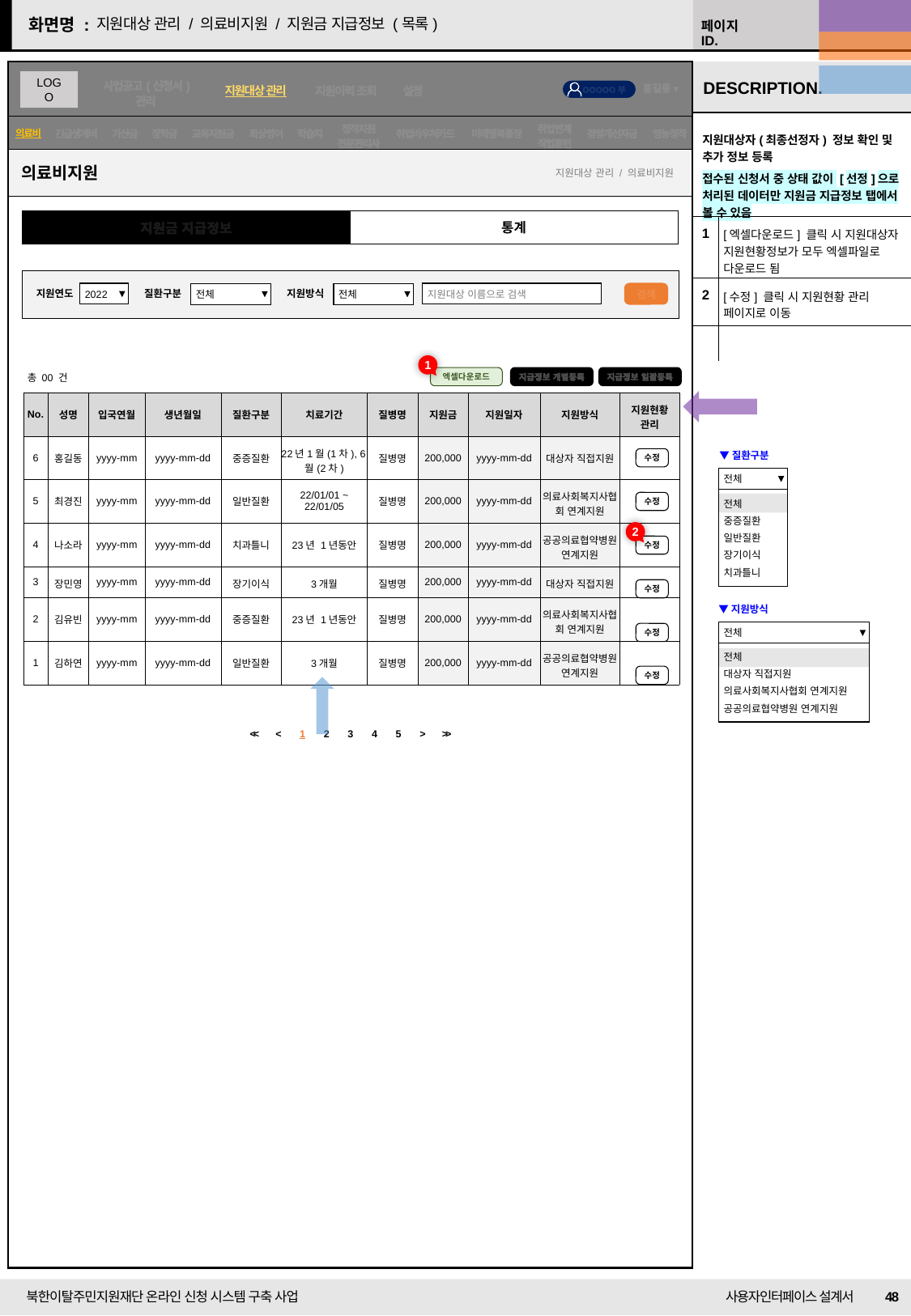

22/09/01 수정
지원대상 관리 / 의료비지원 / 지원금 지급정보 (목록)

22/09/05 수정
22/09/22 수정
의료비
| 지원대상자(최종선정자) 정보 확인 및 추가 정보 등록 접수된 신청서 중 상태 값이 [선정]으로 처리된 데이터만 지원금 지급정보 탭에서 볼 수 있음 |  |
| --- | --- |
| 1 | [엑셀다운로드] 클릭 시 지원대상자 지원현황정보가 모두 엑셀파일로 다운로드 됨 |
| 2 | [수정] 클릭 시 지원현황 관리 페이지로 이동 |
|  |  |
[ 22/09/05 담당자의견 ]
온라인신청시스템 관련해 '의료지원 사업' 업로드 데이터 항목을 아래와 같이 변경하고자 합니다. 일부 배치순서 및 명칭 변경 있으며, 괄호 안 내용은 선택사항 및 입력형식을 의미합니다.

<업로드 항목>
성명
성별(남, 여)
입국연월(yyyy-mm)
생년월일(yyyy-mm-dd)
주소
전화번호
질환구분(중증질환 / 일반질환 / 장기이식 / 치과틀니)
치료기간
병원
질병명
지원금
지원일자(yyyy-mm-dd)
지원방식(대상자 직접지원 / 의료사회복지사협회 연계지원 / 공공의료협약병원 연계지원)

<참고 사항>
※ 기존 '소득구분(지역가입자 등)'은 삭제합니다.
※ 기존 '구분(의료비 등)'은 삭제합니다.
※ 기존 '질환'에서 '건강검진'은 삭제합니다.
※ 기존 '신청회차'는 삭제합니다.
※ '치료기간'은 텍스트로 입력하고자 합니다.
※ 기존 '지원방식'에서 '건강검진 연계지원'은 삭제합니다.
의료비지원
지원대상 관리 / 의료비지원
지원금 지급정보
통계

검색
지원연도
2022

질환구분
전체

지원방식
전체

지원대상 이름으로 검색
1
총 00 건
엑셀다운로드
지급정보 개별등록
지급정보 일괄등록

| No. | 성명 | 입국연월 | 생년월일 | 질환구분 | 치료기간 | 질병명 | 지원금 | 지원일자 | 지원방식 | 지원현황 관리 |
| --- | --- | --- | --- | --- | --- | --- | --- | --- | --- | --- |
| 6 | 홍길동 | yyyy-mm | yyyy-mm-dd | 중증질환 | 22년1월(1차), 6월(2차) | 질병명 | 200,000 | yyyy-mm-dd | 대상자 직접지원 |  |
| 5 | 최경진 | yyyy-mm | yyyy-mm-dd | 일반질환 | 22/01/01 ~ 22/01/05 | 질병명 | 200,000 | yyyy-mm-dd | 의료사회복지사협회 연계지원 |  |
| 4 | 나소라 | yyyy-mm | yyyy-mm-dd | 치과틀니 | 23년 1년동안 | 질병명 | 200,000 | yyyy-mm-dd | 공공의료협약병원 연계지원 |  |
| 3 | 장민영 | yyyy-mm | yyyy-mm-dd | 장기이식 | 3개월 | 질병명 | 200,000 | yyyy-mm-dd | 대상자 직접지원 |  |
| 2 | 김유빈 | yyyy-mm | yyyy-mm-dd | 중증질환 | 23년 1년동안 | 질병명 | 200,000 | yyyy-mm-dd | 의료사회복지사협회 연계지원 |  |
| 1 | 김하연 | yyyy-mm | yyyy-mm-dd | 일반질환 | 3개월 | 질병명 | 200,000 | yyyy-mm-dd | 공공의료협약병원 연계지원 |  |
▼질환구분
전체

전체
중증질환
일반질환
장기이식
치과틀니

수정
수정
2
수정
수정
▼지원방식
전체

전체
대상자 직접지원
의료사회복지사협회 연계지원
공공의료협약병원 연계지원

수정
수정

| << | < | 1 | 2 | 3 | 4 | 5 | > | >> |
| --- | --- | --- | --- | --- | --- | --- | --- | --- |
48